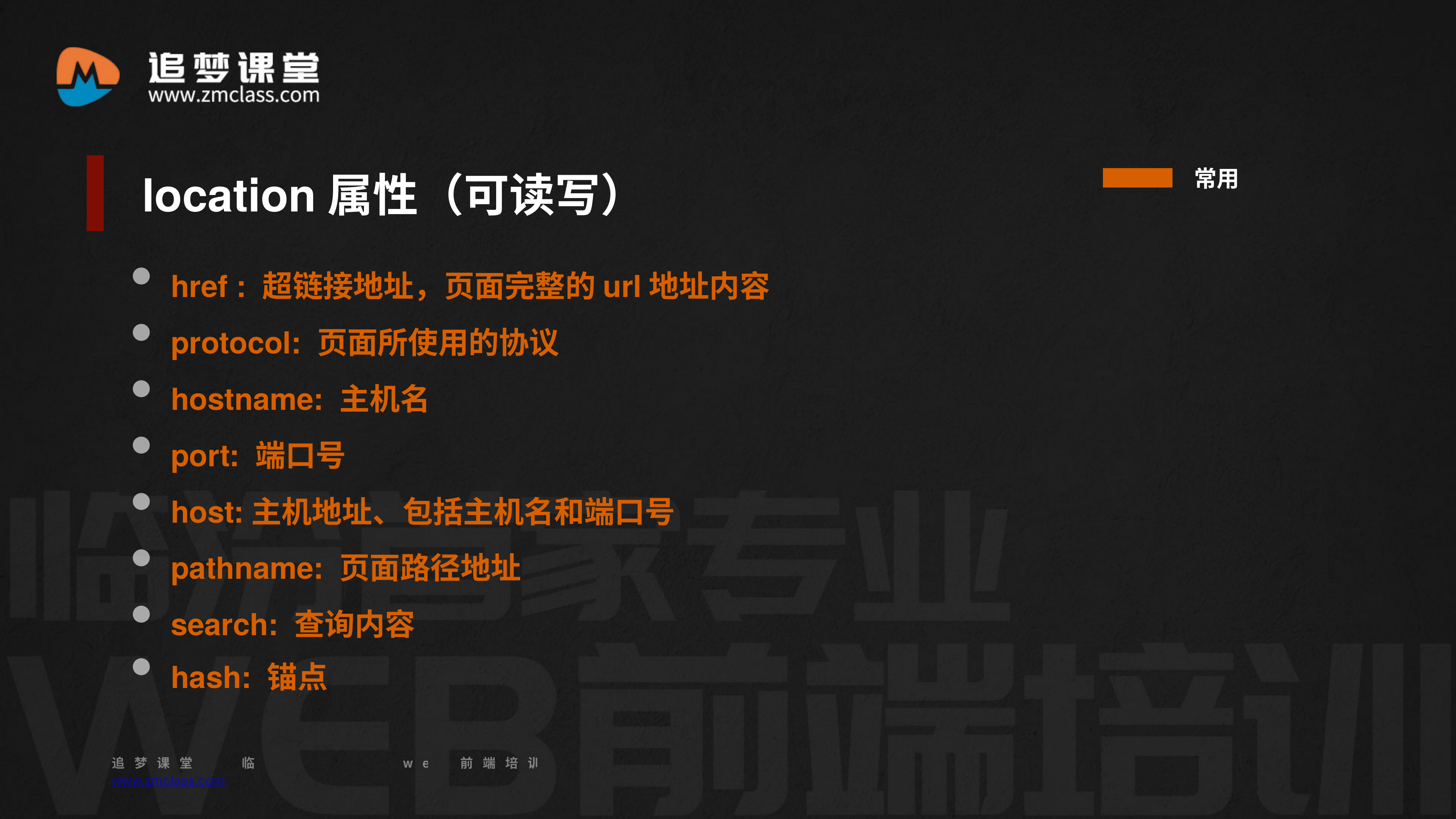

location属性（可读写）
常用

href : 超链接地址，页面完整的url地址内容

protocol: 页面所使用的协议

hostname: 主机名

port: 端口号

host:主机地址、包括主机名和端口号

pathname: 页面路径地址

search: 查询内容

hash: 锚点

追梦课堂   临汾首家专业的web前端培训机构                                                          www.zmclass.com
5